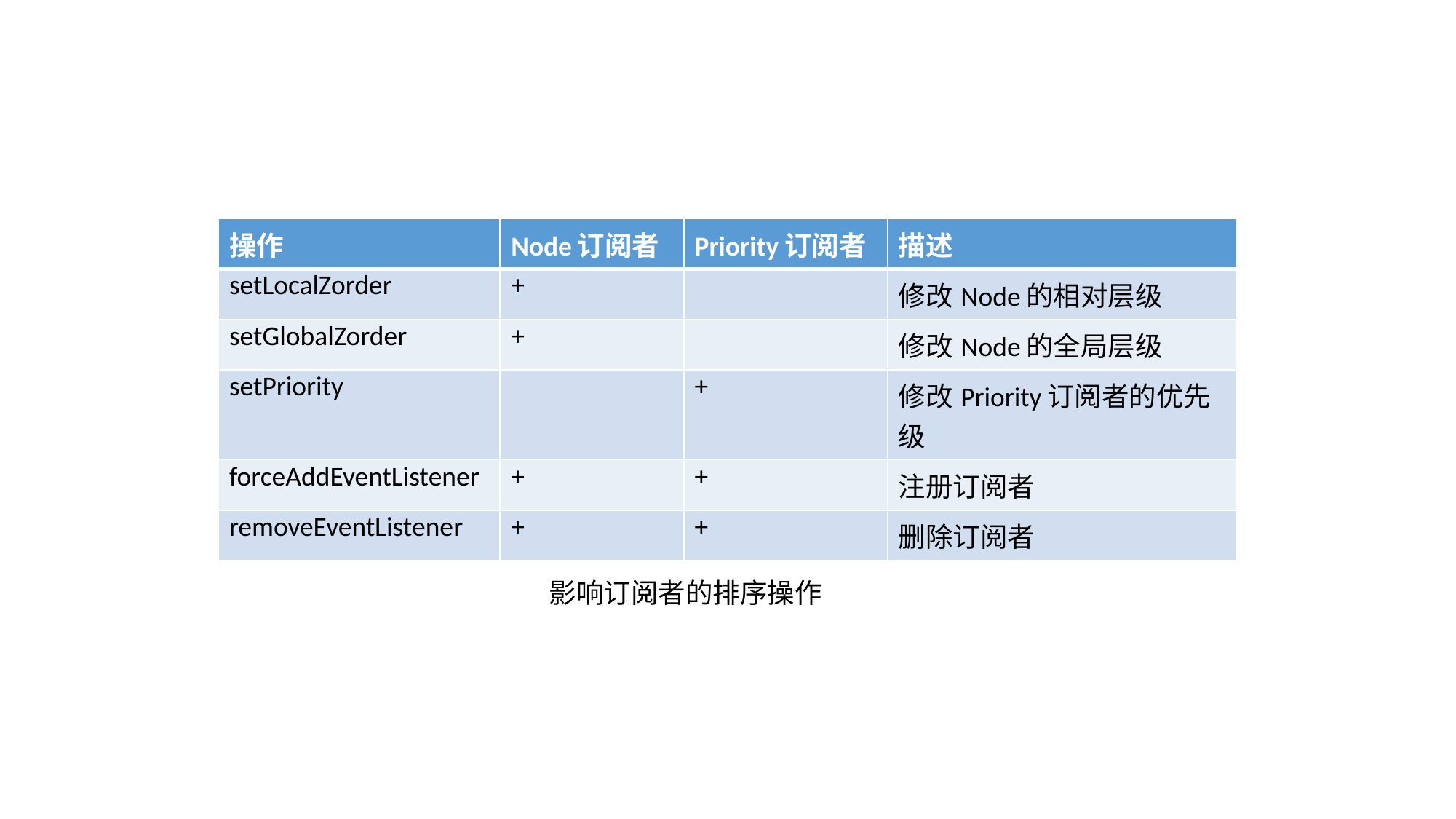

| 操作 | Node订阅者 | Priority订阅者 | 描述 |
| --- | --- | --- | --- |
| setLocalZorder | + |  | 修改Node的相对层级 |
| setGlobalZorder | + |  | 修改Node的全局层级 |
| setPriority |  | + | 修改Priority订阅者的优先级 |
| forceAddEventListener | + | + | 注册订阅者 |
| removeEventListener | + | + | 删除订阅者 |
影响订阅者的排序操作